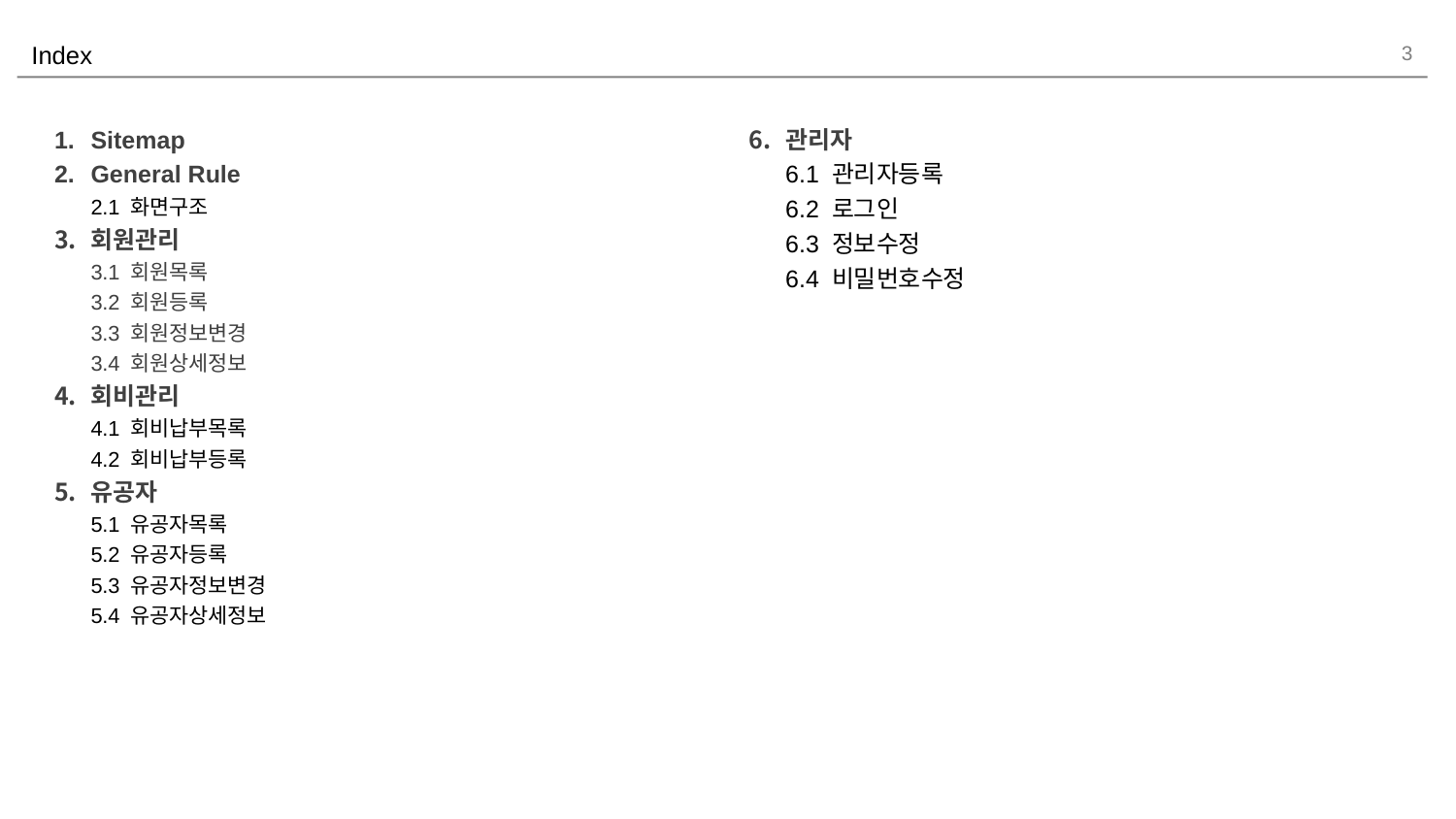

3
# Index
Sitemap
General Rule
2.1 화면구조
회원관리
3.1 회원목록
3.2 회원등록
3.3 회원정보변경
3.4 회원상세정보
회비관리
4.1 회비납부목록
4.2 회비납부등록
유공자
5.1 유공자목록
5.2 유공자등록
5.3 유공자정보변경
5.4 유공자상세정보

관리자
6.1 관리자등록
6.2 로그인
6.3 정보수정
6.4 비밀번호수정